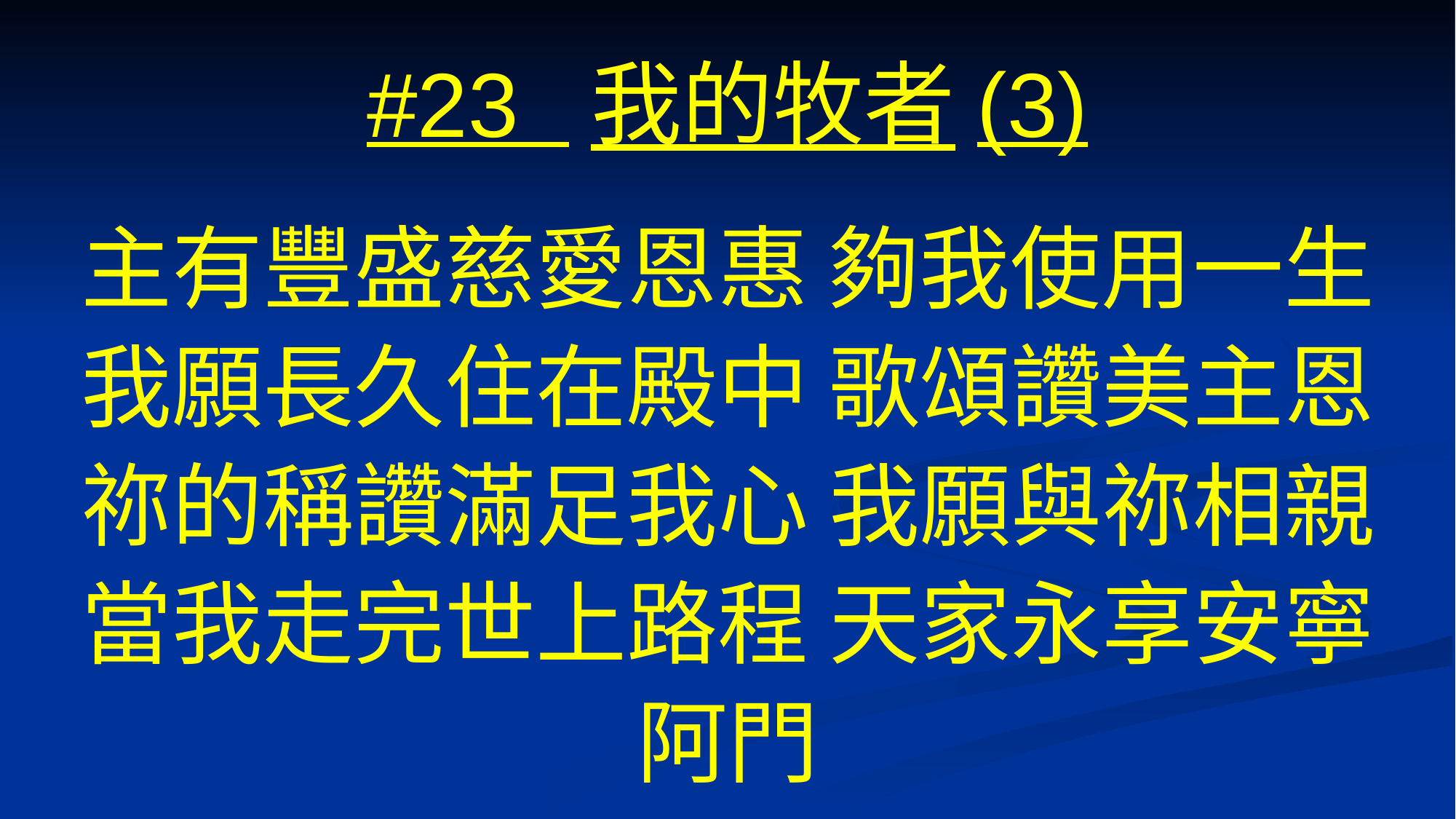

# #23  我的牧者(3)
主有豐盛慈愛恩惠 夠我使用一生
我願長久住在殿中 歌頌讚美主恩
祢的稱讚滿足我心 我願與祢相親
當我走完世上路程 天家永享安寧
阿門